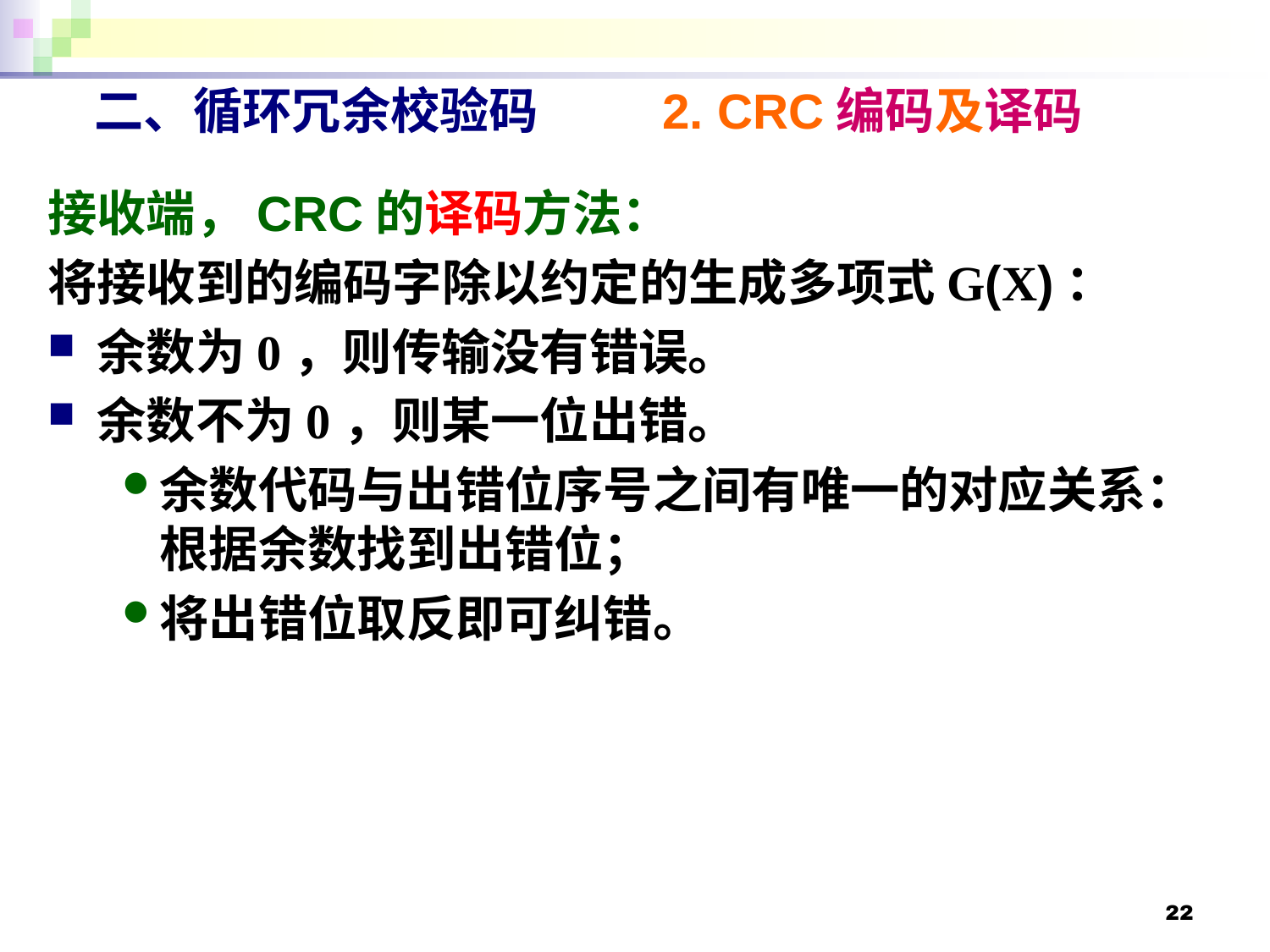

# 二、循环冗余校验码          2. CRC编码及译码
接收端，CRC的译码方法：
将接收到的编码字除以约定的生成多项式G(X)：
余数为0，则传输没有错误。
余数不为0，则某一位出错。
余数代码与出错位序号之间有唯一的对应关系：根据余数找到出错位；
将出错位取反即可纠错。
22